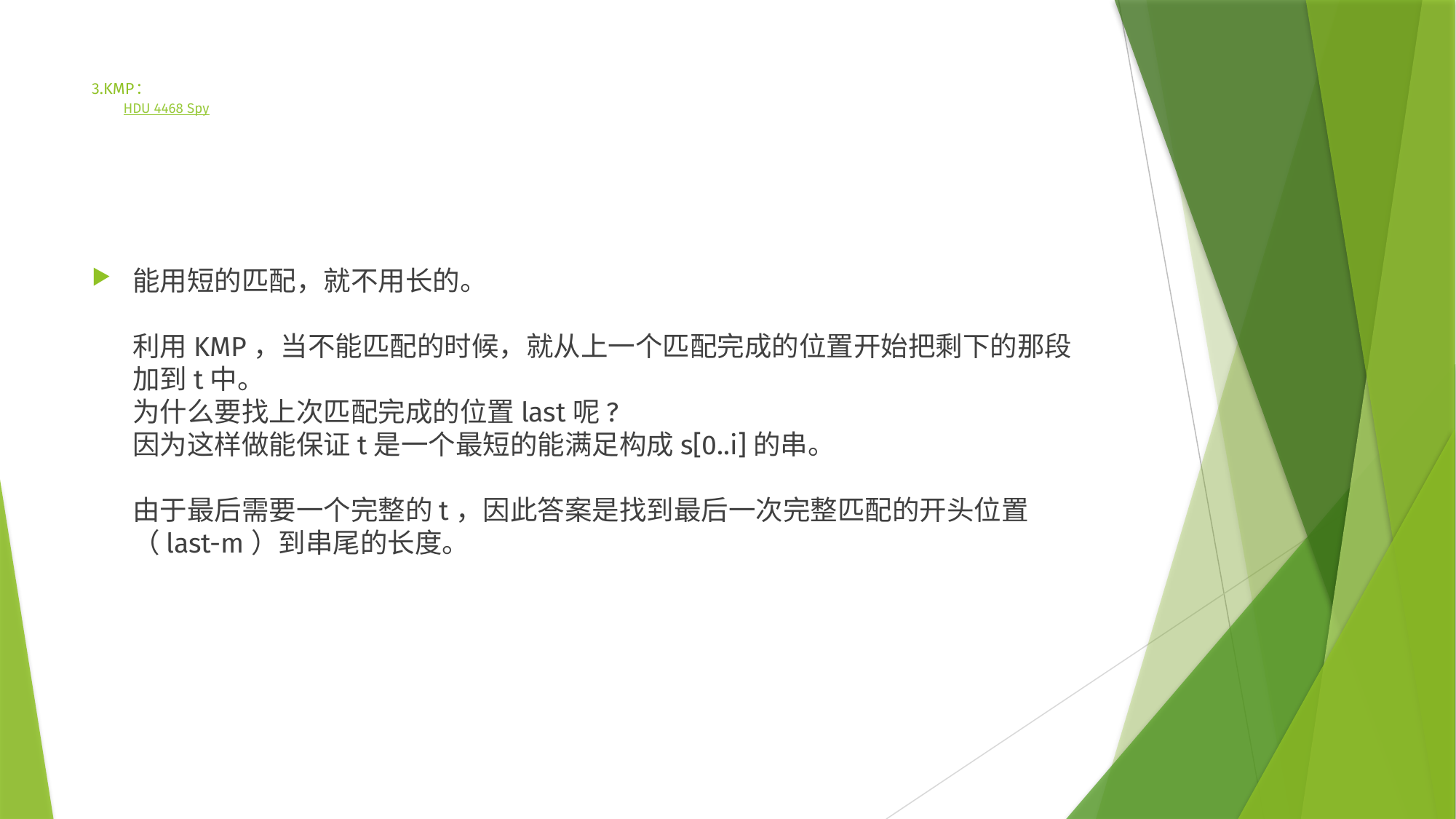

# 3.KMP： HDU 4468 Spy
能用短的匹配，就不用长的。
利用KMP，当不能匹配的时候，就从上一个匹配完成的位置开始把剩下的那段加到t中。
为什么要找上次匹配完成的位置last呢?
因为这样做能保证t是一个最短的能满足构成s[0..i]的串。
由于最后需要一个完整的t，因此答案是找到最后一次完整匹配的开头位置（last-m）到串尾的长度。